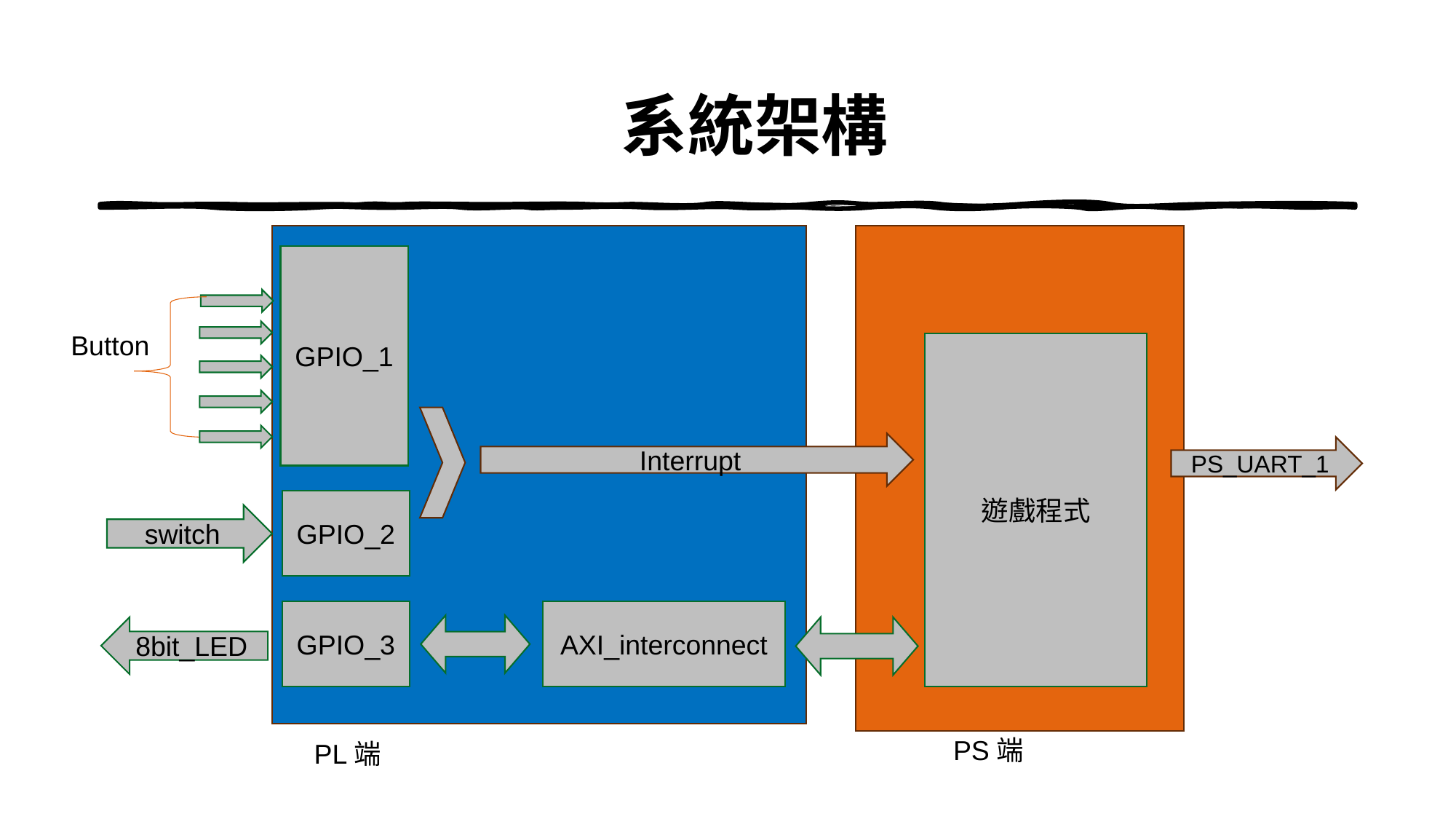

# 系統架構

GPIO_1

Button

遊戲程式

Interrupt
PS_UART_1
GPIO_2
switch
GPIO_3
AXI_interconnect

8bit_LED

PS端
PL端